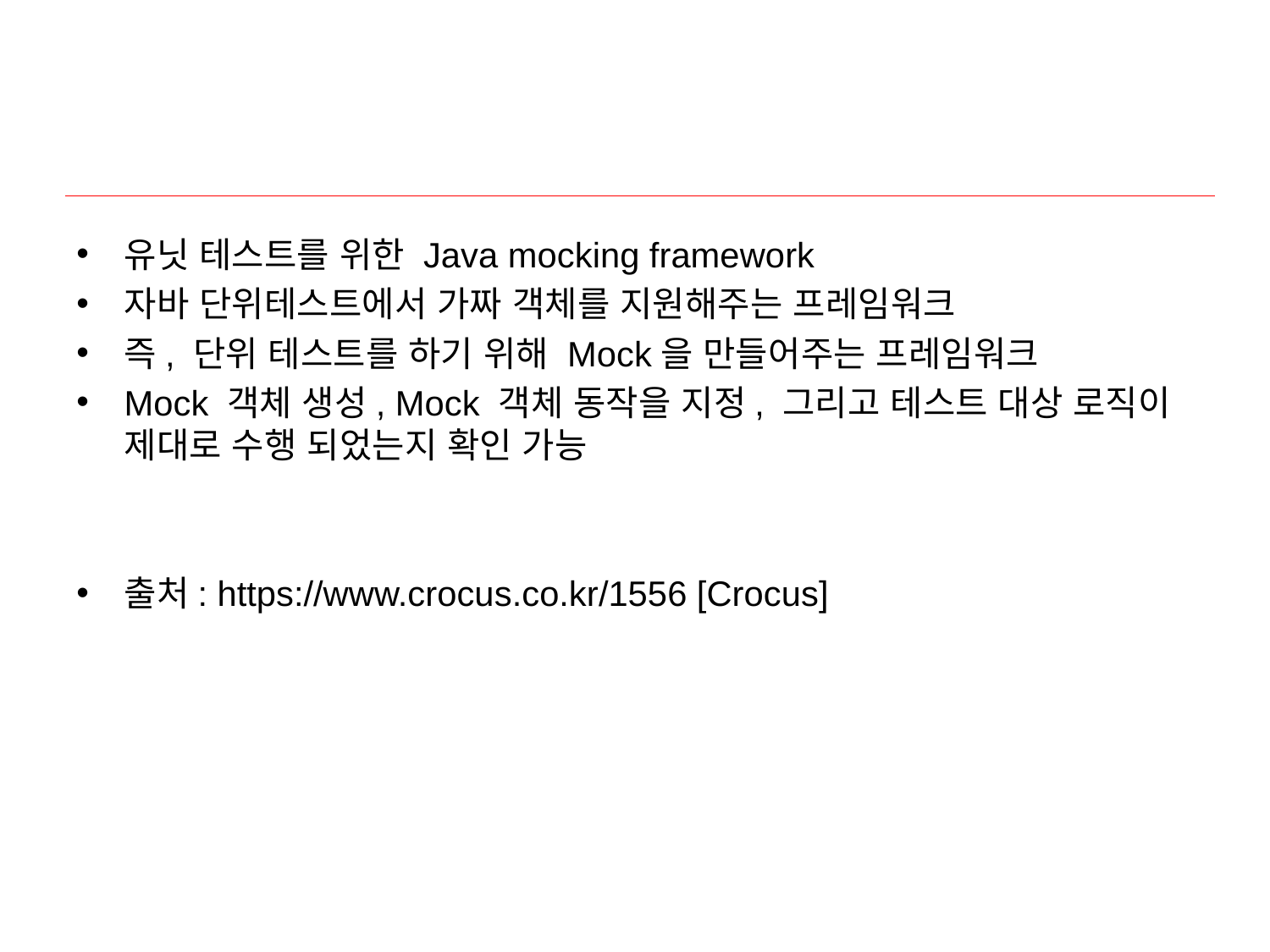

#
유닛 테스트를 위한 Java mocking framework
자바 단위테스트에서 가짜 객체를 지원해주는 프레임워크
즉, 단위 테스트를 하기 위해 Mock을 만들어주는 프레임워크
Mock 객체 생성, Mock 객체 동작을 지정, 그리고 테스트 대상 로직이 제대로 수행 되었는지 확인 가능

출처: https://www.crocus.co.kr/1556 [Crocus]